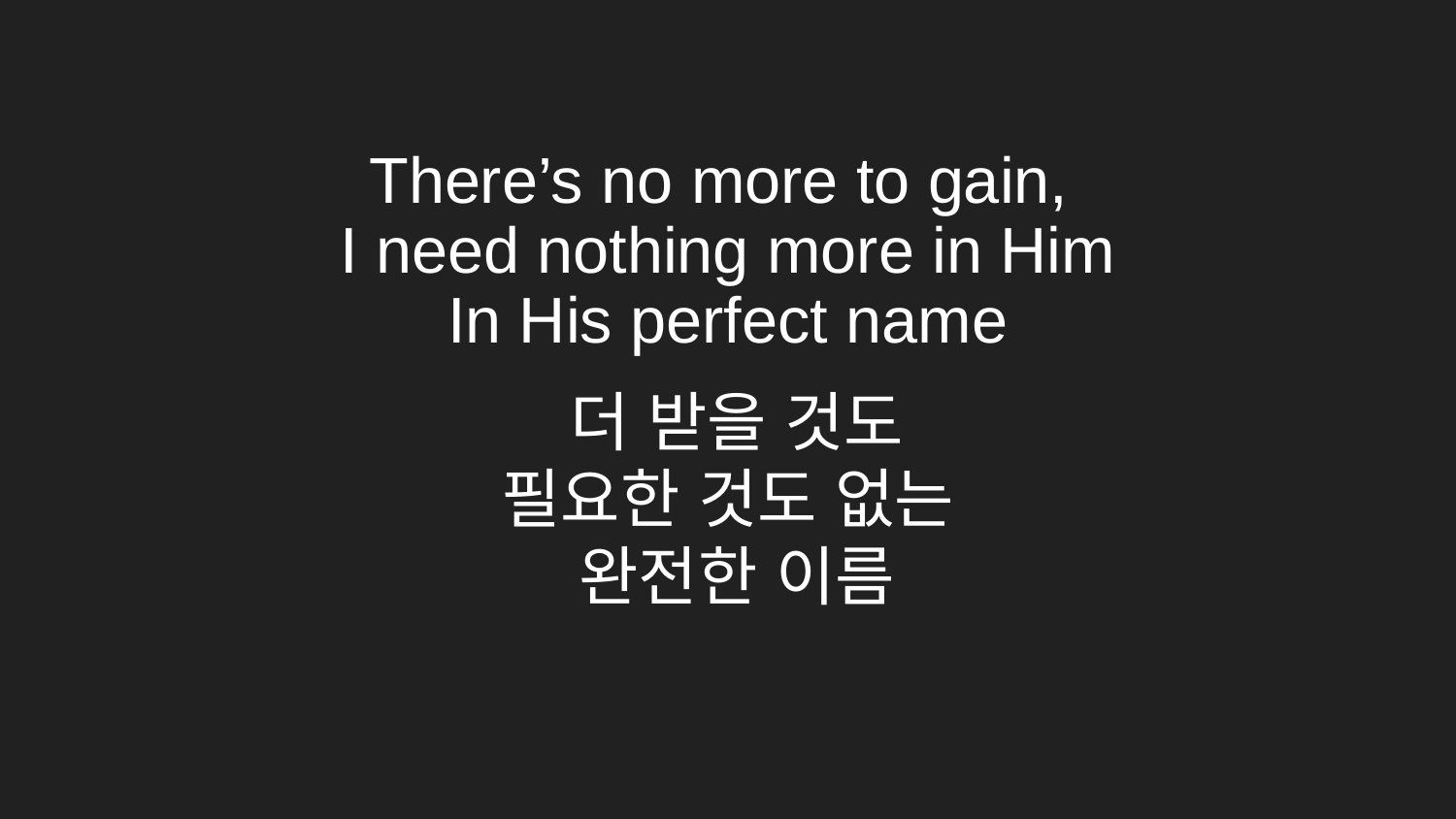

# There’s no more to gain, I need nothing more in Him In His perfect name
더 받을 것도
필요한 것도 없는
완전한 이름